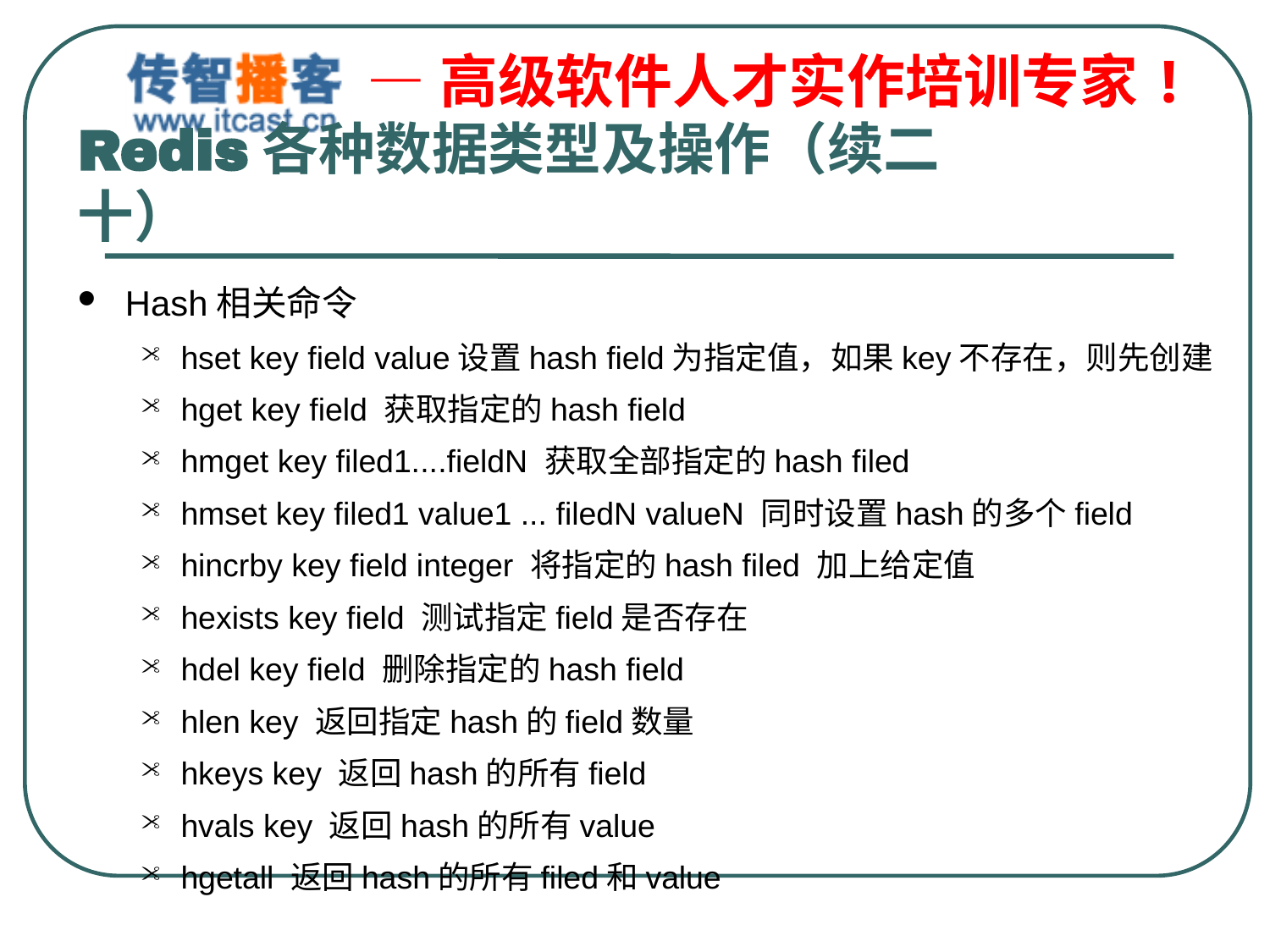

# Redis各种数据类型及操作（续二十）
Hash相关命令
hset key field value设置hash field为指定值，如果key不存在，则先创建
hget key field 获取指定的hash field
hmget key filed1....fieldN 获取全部指定的hash filed
hmset key filed1 value1 ... filedN valueN 同时设置hash的多个field
hincrby key field integer 将指定的hash filed 加上给定值
hexists key field 测试指定field是否存在
hdel key field 删除指定的hash field
hlen key 返回指定hash的field数量
hkeys key 返回hash的所有field
hvals key 返回hash的所有value
hgetall 返回hash的所有filed和value